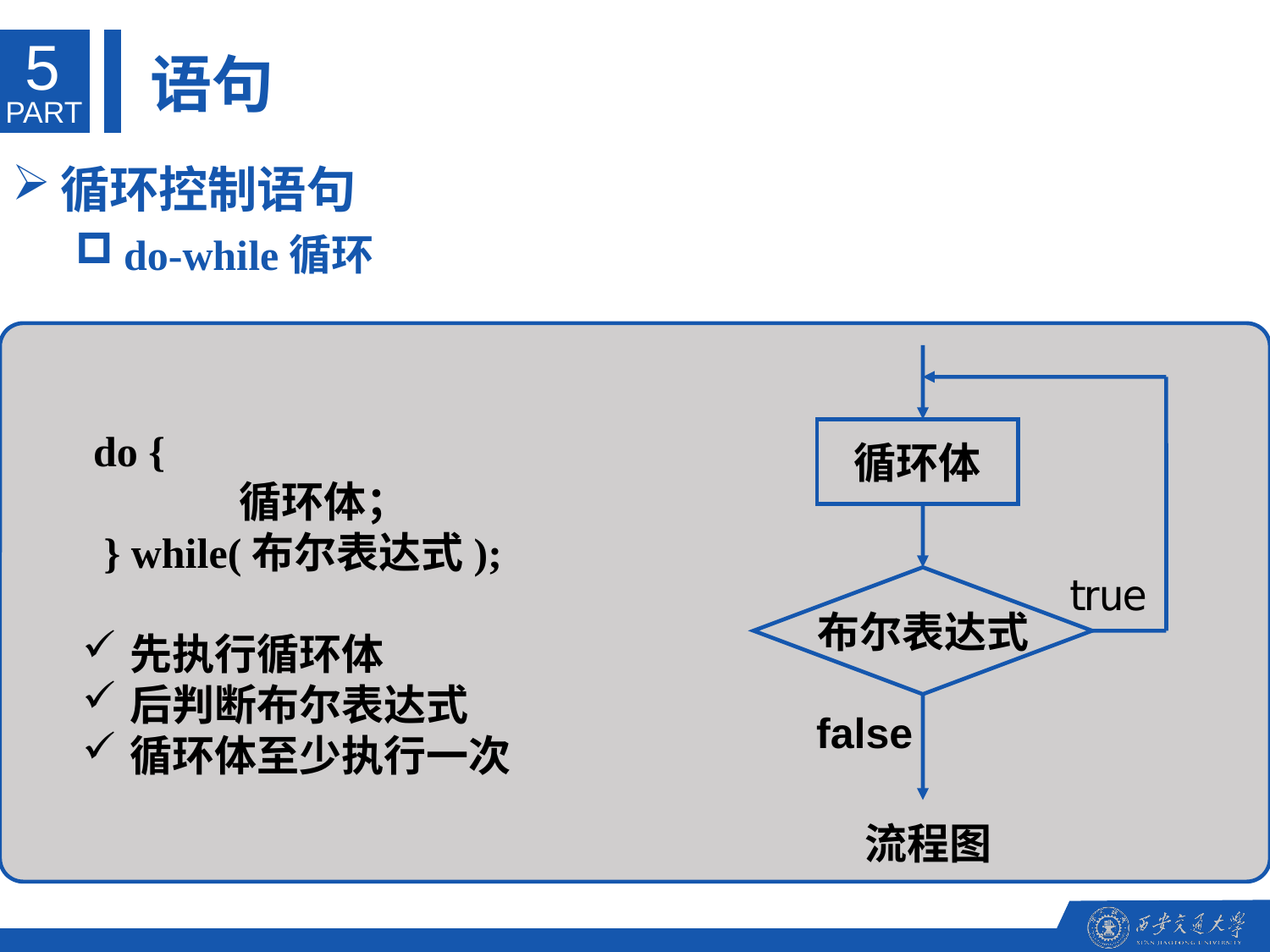

5
语句
PART
循环控制语句
do-while循环

 do {
	  循环体；
  } while(布尔表达式);

先执行循环体
后判断布尔表达式
循环体至少执行一次

循环体

布尔表达式

false
流程图
true